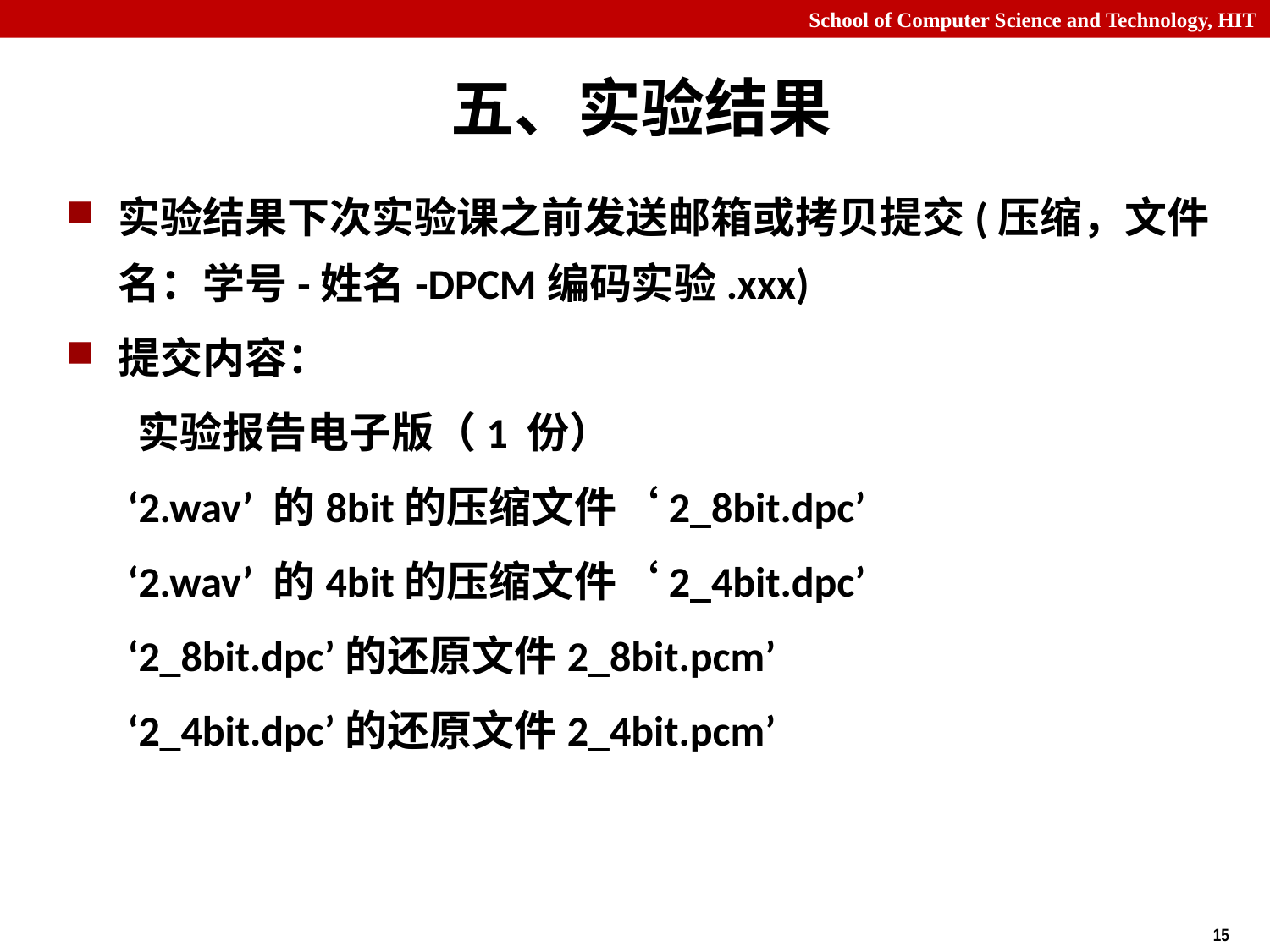

# 五、实验结果
实验结果下次实验课之前发送邮箱或拷贝提交(压缩，文件名：学号-姓名-DPCM编码实验.xxx)
提交内容：
      实验报告电子版（1 份）
      ‘2.wav’ 的8bit的压缩文件‘2_8bit.dpc’
      ‘2.wav’ 的4bit的压缩文件‘2_4bit.dpc’
      ‘2_8bit.dpc’的还原文件2_8bit.pcm’
      ‘2_4bit.dpc’的还原文件2_4bit.pcm’